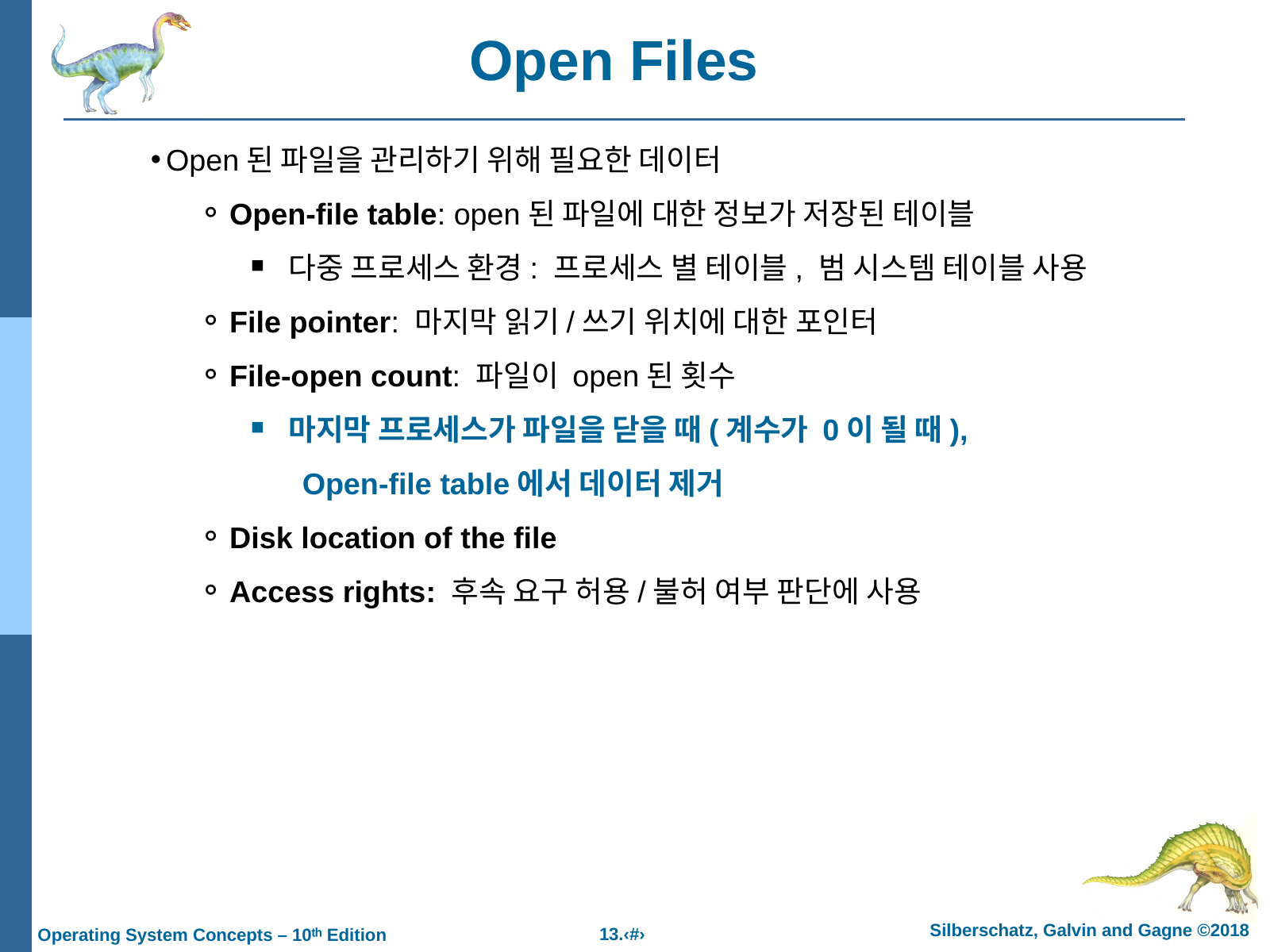

Open Files

Open된 파일을 관리하기 위해 필요한 데이터
Open-file table: open된 파일에 대한 정보가 저장된 테이블
다중 프로세스 환경: 프로세스 별 테이블, 범 시스템 테이블 사용
File pointer: 마지막 읽기/쓰기 위치에 대한 포인터
File-open count: 파일이 open된 횟수
마지막 프로세스가 파일을 닫을 때(계수가 0이 될 때),
                    Open-file table에서 데이터 제거
Disk location of the file
Access rights: 후속 요구 허용/불허 여부 판단에 사용

Silberschatz, Galvin and Gagne ©2018
13.‹#›
Operating System Concepts – 10ᵗʰ Edition